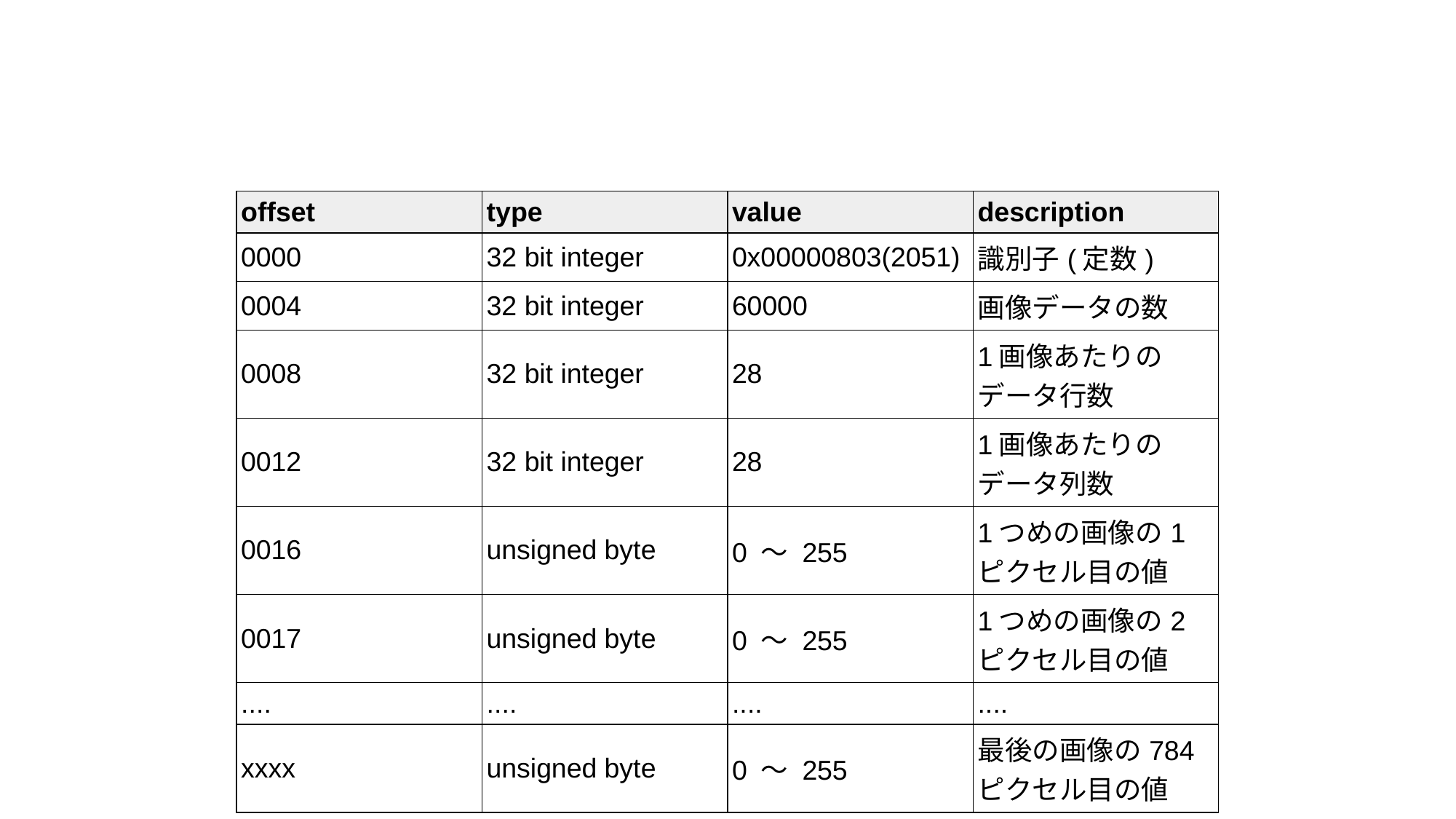

#
| offset | type | value | description |
| --- | --- | --- | --- |
| 0000 | 32 bit integer | 0x00000803(2051) | 識別子(定数) |
| 0004 | 32 bit integer | 60000 | 画像データの数 |
| 0008 | 32 bit integer | 28 | 1画像あたりのデータ行数 |
| 0012 | 32 bit integer | 28 | 1画像あたりのデータ列数 |
| 0016 | unsigned byte | 0 ～ 255 | 1つめの画像の1ピクセル目の値 |
| 0017 | unsigned byte | 0 ～ 255 | 1つめの画像の2ピクセル目の値 |
| .... | .... | .... | .... |
| xxxx | unsigned byte | 0 ～ 255 | 最後の画像の784ピクセル目の値 |